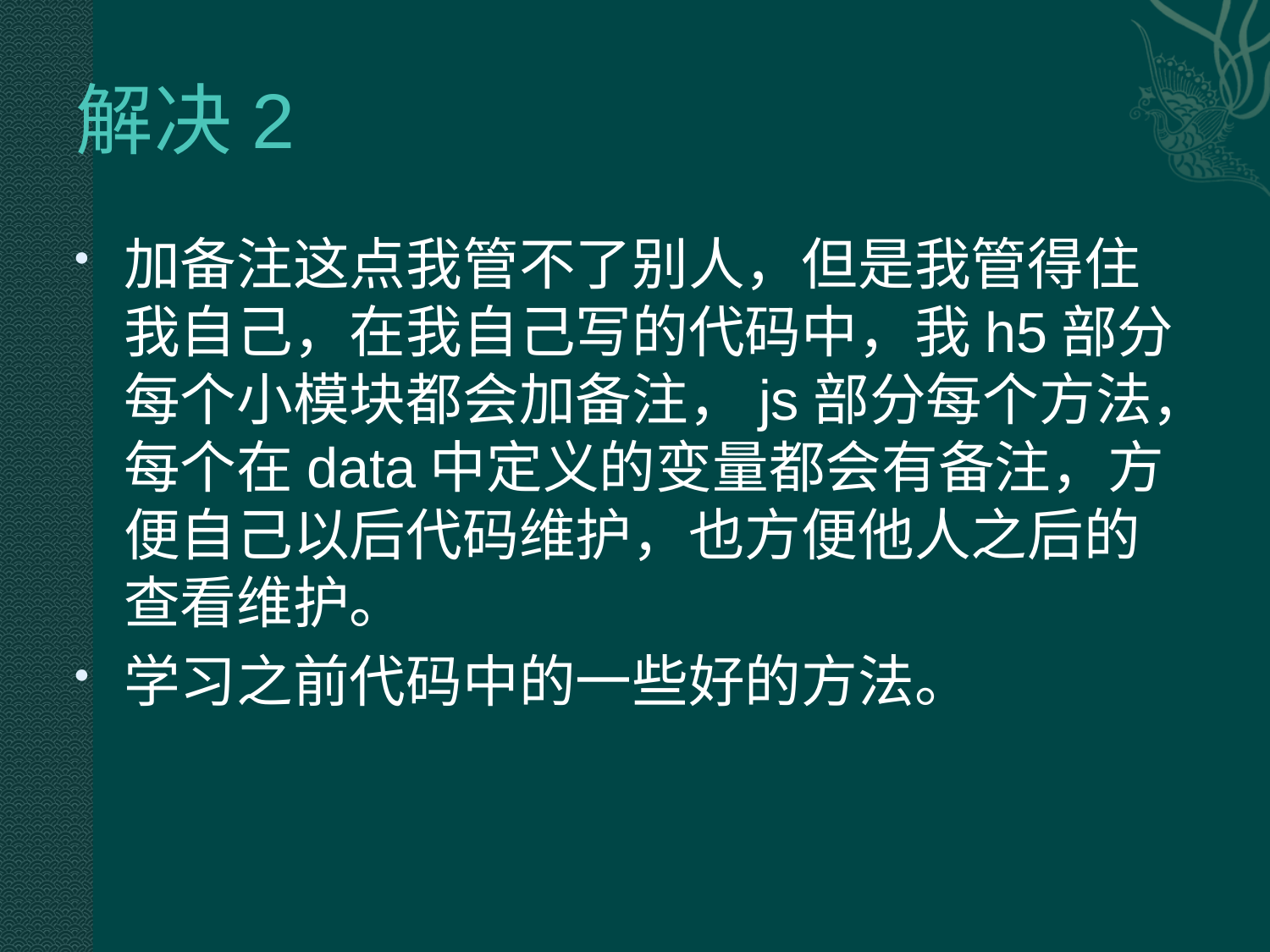

# 解决2
加备注这点我管不了别人，但是我管得住我自己，在我自己写的代码中，我h5部分每个小模块都会加备注，js部分每个方法，每个在data中定义的变量都会有备注，方便自己以后代码维护，也方便他人之后的查看维护。
学习之前代码中的一些好的方法。